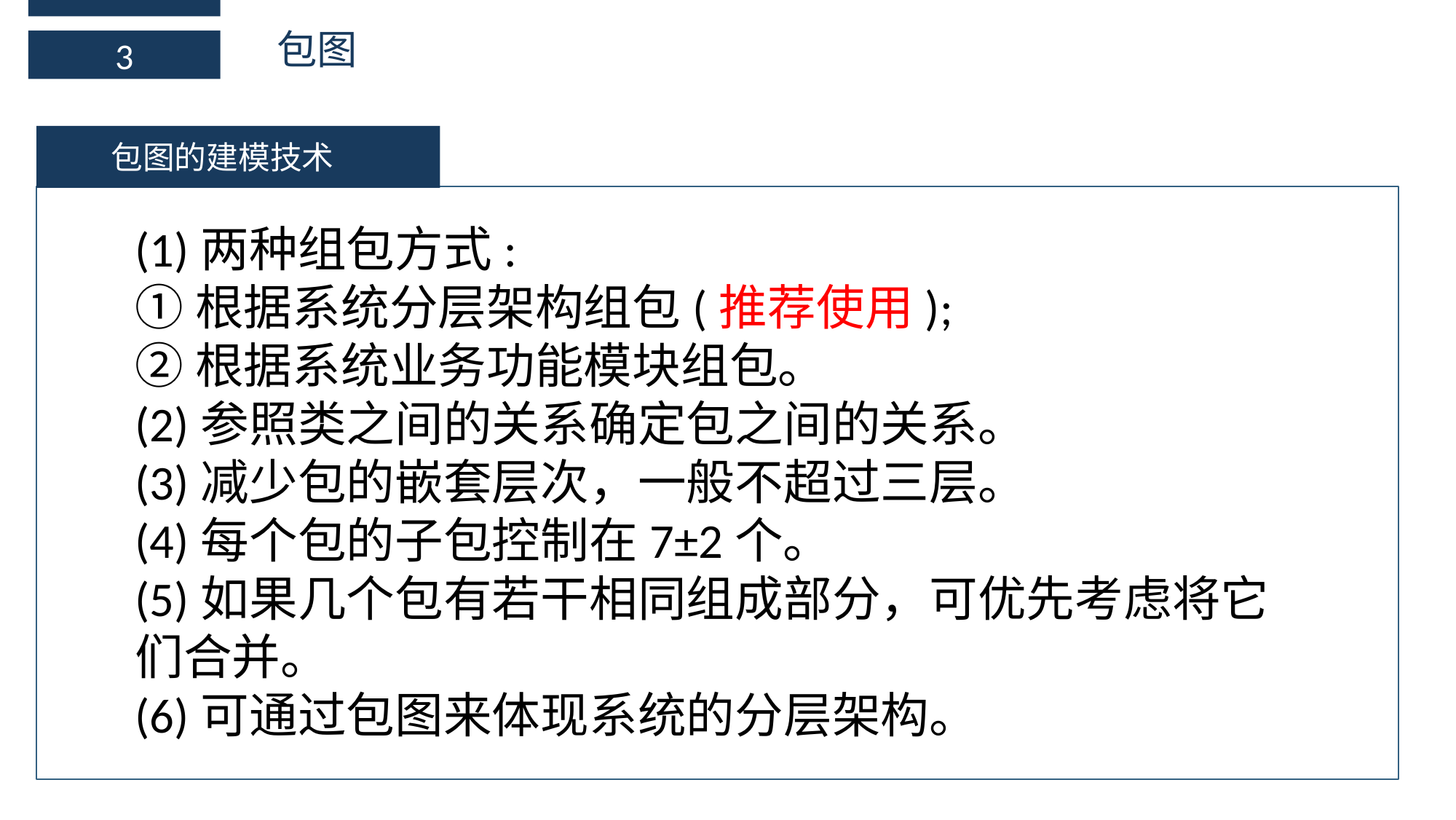

包图
3

包图的建模技术
(1)两种组包方式:
①根据系统分层架构组包(推荐使用);
②根据系统业务功能模块组包。
(2)参照类之间的关系确定包之间的关系。
(3)减少包的嵌套层次，一般不超过三层。
(4)每个包的子包控制在7±2个。
(5)如果几个包有若干相同组成部分，可优先考虑将它们合并。
(6)可通过包图来体现系统的分层架构。